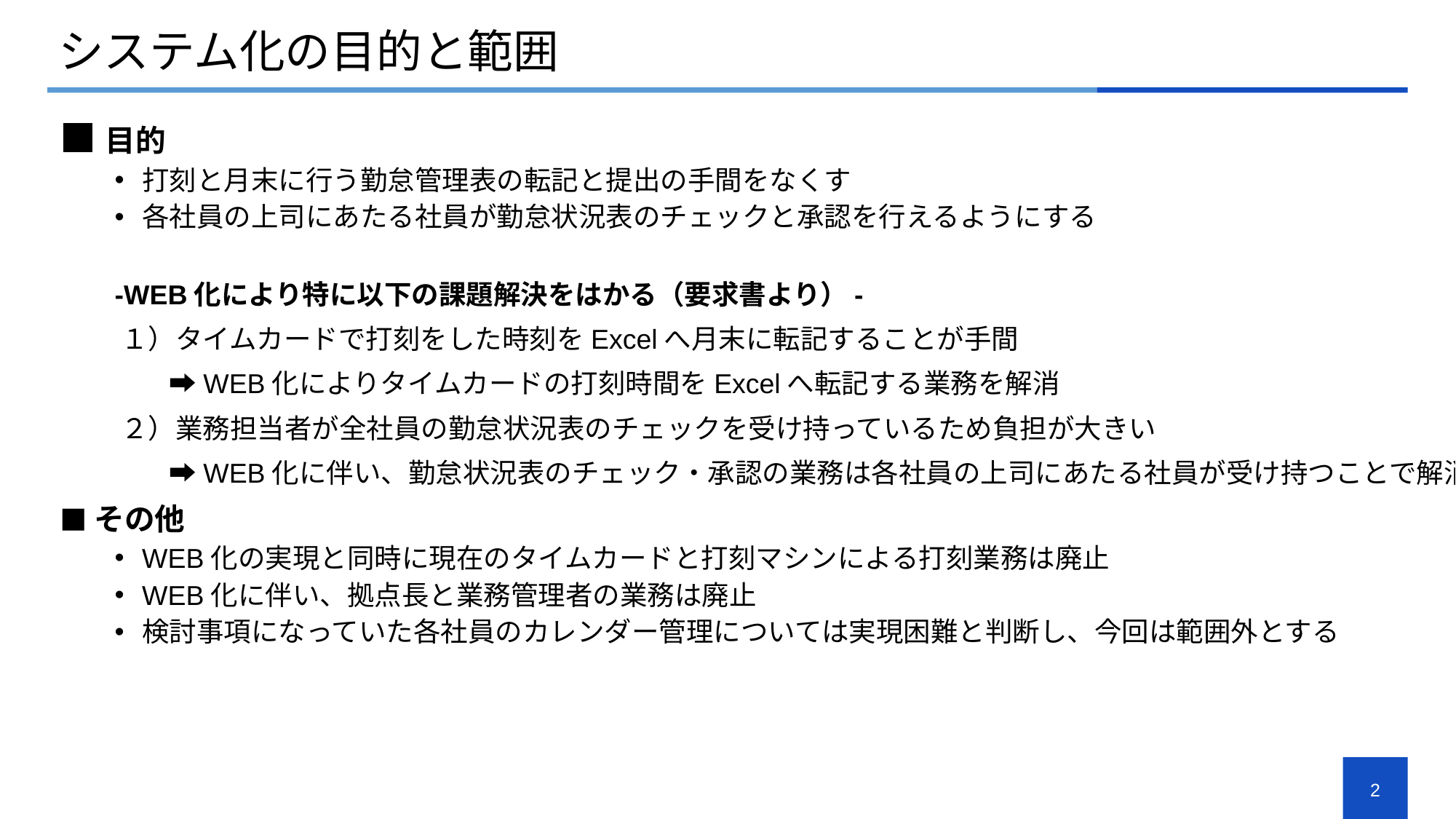

# システム化の目的と範囲
■目的
打刻と月末に行う勤怠管理表の転記と提出の手間をなくす
各社員の上司にあたる社員が勤怠状況表のチェックと承認を行えるようにする

-WEB化により特に以下の課題解決をはかる（要求書より）-
　　 １）タイムカードで打刻をした時刻をExcelへ月末に転記することが手間
　　　　➡WEB化によりタイムカードの打刻時間をExcelへ転記する業務を解消
　　 ２）業務担当者が全社員の勤怠状況表のチェックを受け持っているため負担が大きい
　　　　➡WEB化に伴い、勤怠状況表のチェック・承認の業務は各社員の上司にあたる社員が受け持つことで解消
■その他
WEB化の実現と同時に現在のタイムカードと打刻マシンによる打刻業務は廃止
WEB化に伴い、拠点長と業務管理者の業務は廃止
検討事項になっていた各社員のカレンダー管理については実現困難と判断し、今回は範囲外とする

2